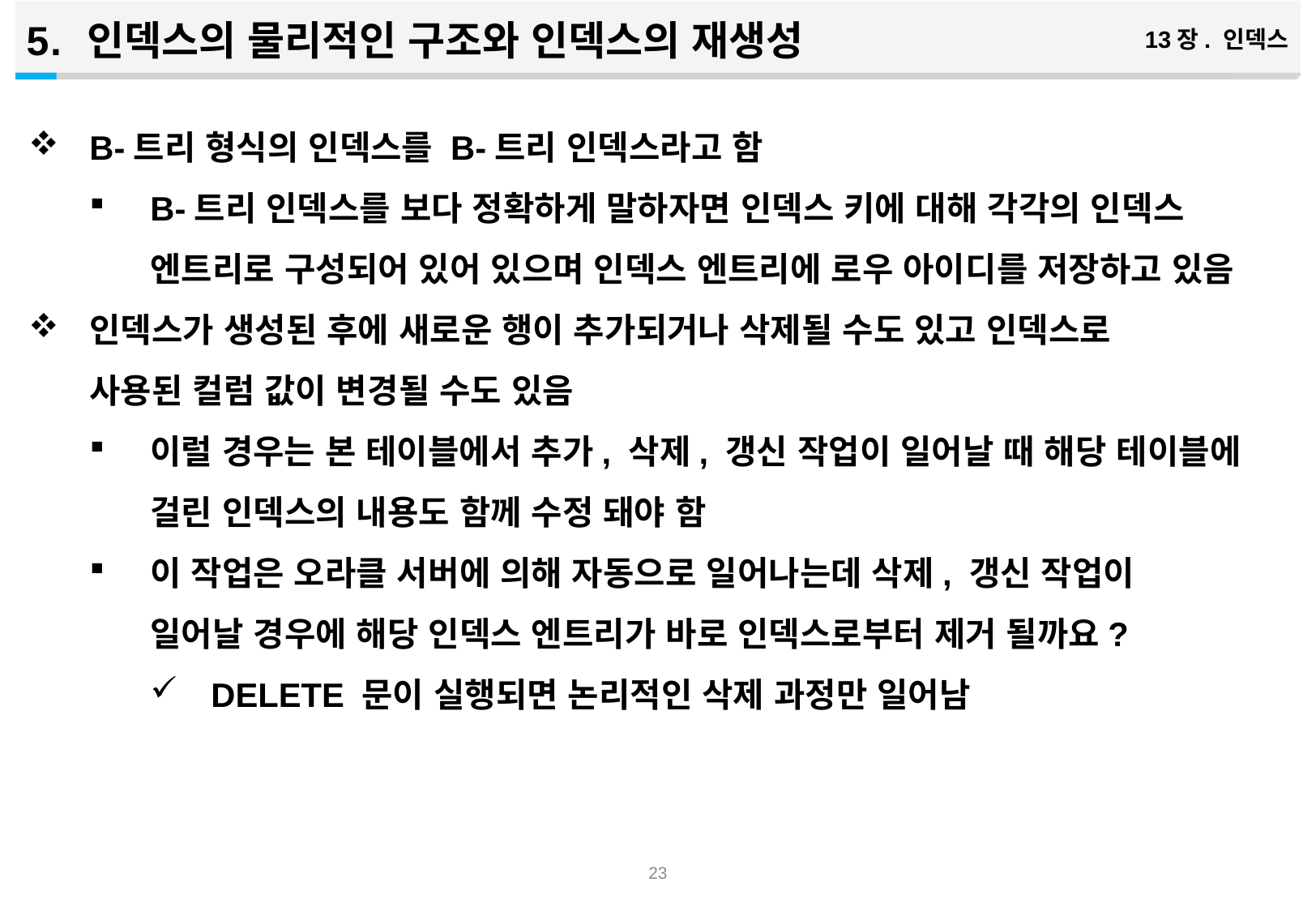

인덱스의 물리적인 구조와 인덱스의 재생성
13장. 인덱스
B-트리 형식의 인덱스를 B-트리 인덱스라고 함
B-트리 인덱스를 보다 정확하게 말하자면 인덱스 키에 대해 각각의 인덱스       엔트리로 구성되어 있어 있으며 인덱스 엔트리에 로우 아이디를 저장하고 있음
인덱스가 생성된 후에 새로운 행이 추가되거나 삭제될 수도 있고 인덱스로         사용된 컬럼 값이 변경될 수도 있음
이럴 경우는 본 테이블에서 추가, 삭제, 갱신 작업이 일어날 때 해당 테이블에 걸린 인덱스의 내용도 함께 수정 돼야 함
이 작업은 오라클 서버에 의해 자동으로 일어나는데 삭제, 갱신 작업이        일어날 경우에 해당 인덱스 엔트리가 바로 인덱스로부터 제거 될까요?
DELETE 문이 실행되면 논리적인 삭제 과정만 일어남
23